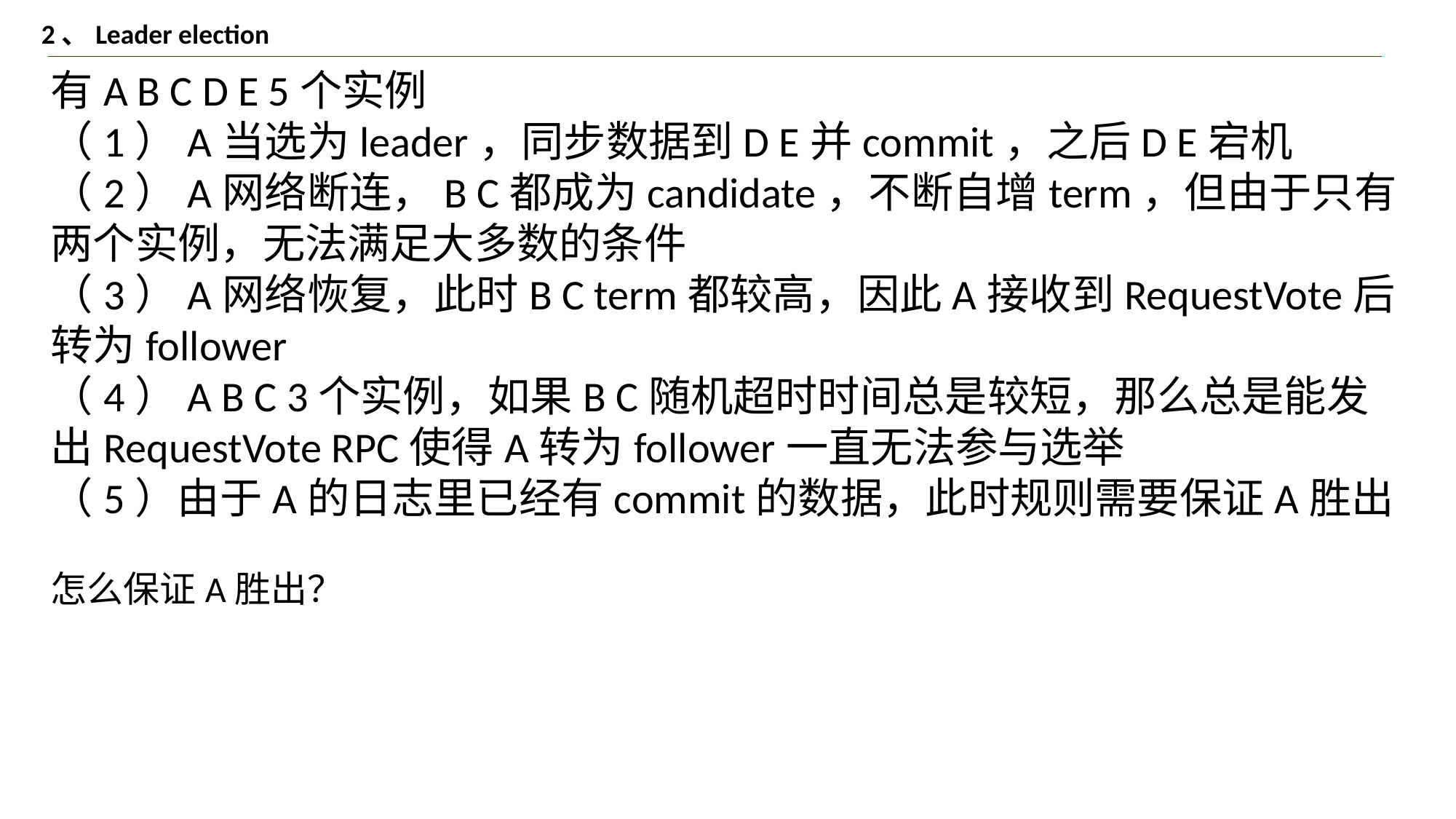

2、Leader election
有A B C D E 5个实例
（1）A当选为leader，同步数据到D E并commit，之后D E宕机
（2）A网络断连，B C都成为candidate，不断自增term，但由于只有两个实例，无法满足大多数的条件
（3）A网络恢复，此时B C term都较高，因此A接收到RequestVote后转为follower
（4）A B C 3个实例，如果B C随机超时时间总是较短，那么总是能发出RequestVote RPC使得A转为follower一直无法参与选举
（5）由于A的日志里已经有commit的数据，此时规则需要保证A胜出

怎么保证A胜出？